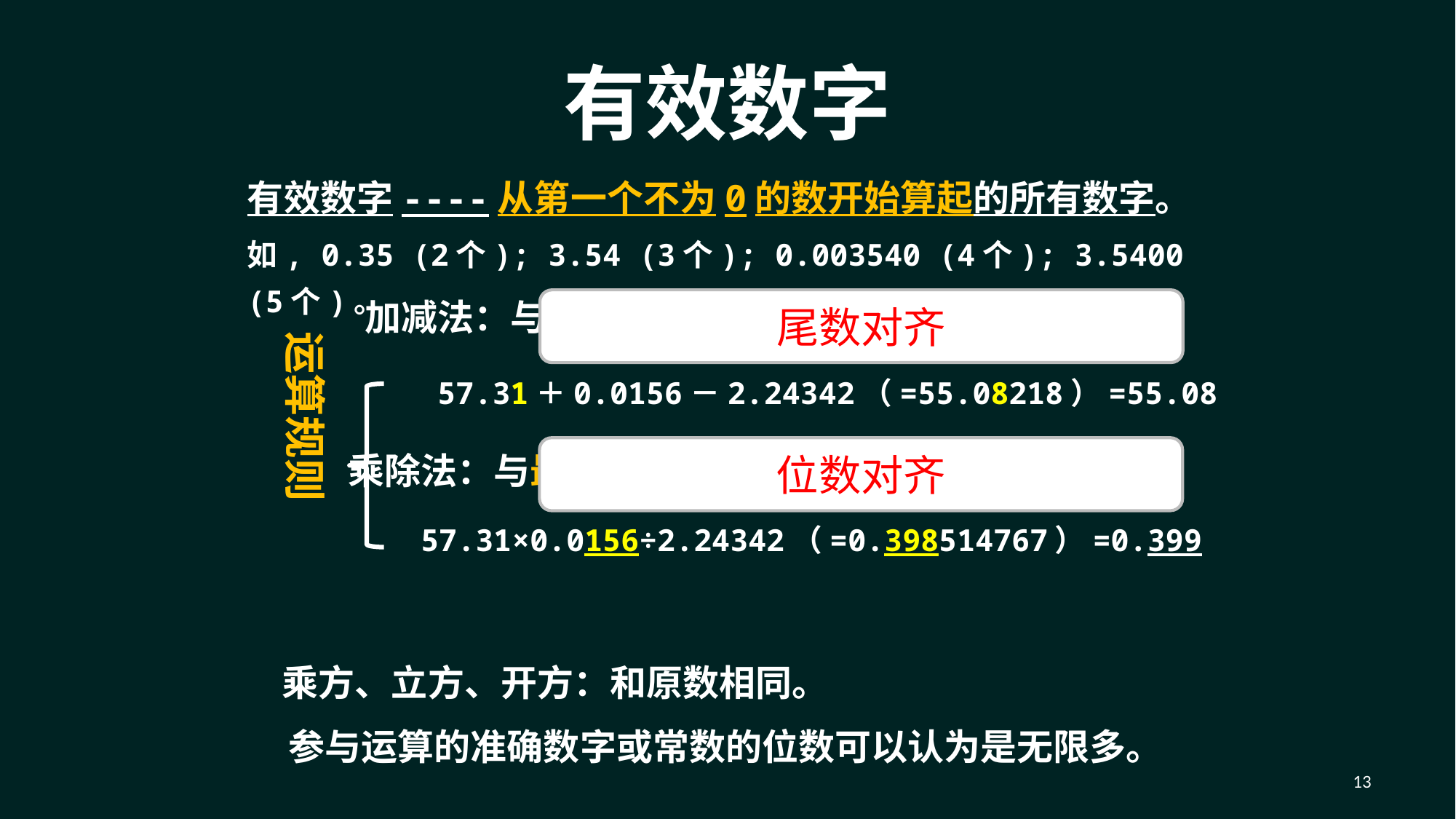

有效数字
有效数字----从第一个不为0的数开始算起的所有数字。
如, 0.35 (2个); 3.54 (3个); 0.003540 (4个); 3.5400 (5个)。

    乘方、立方、开方：和原数相同。
    参与运算的准确数字或常数的位数可以认为是无限多。

加减法：与不确定度最大项的末位有效数字对齐

    57.31＋0.0156－2.24342（=55.08218）=55.08
乘除法：与最少个数的有效数字相同

    57.31×0.0156÷2.24342（=0.398514767）=0.399
尾数对齐
运算规则

位数对齐
13